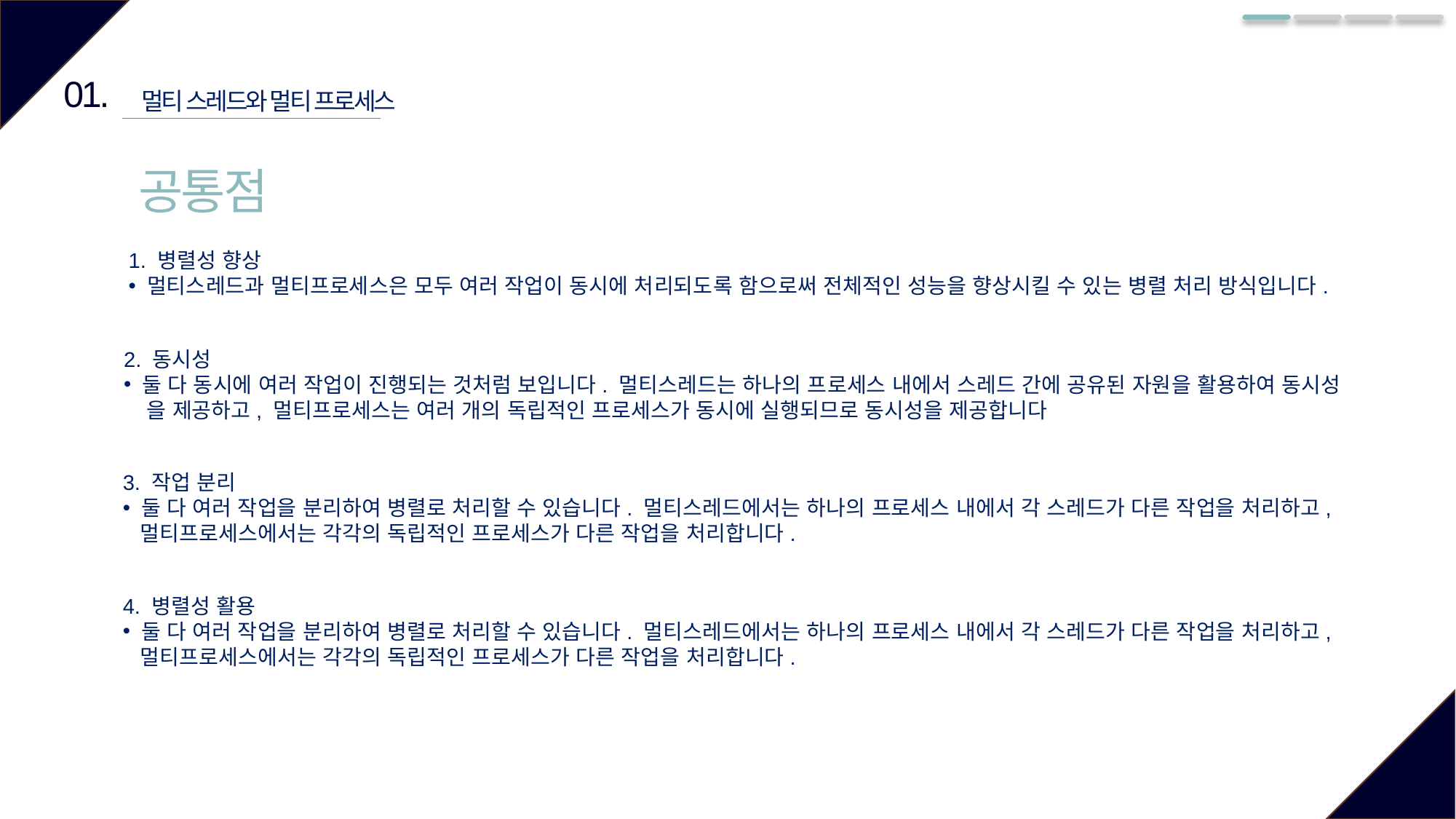

01.
멀티 스레드와 멀티 프로세스
공통점
1. 병렬성 향상
 멀티스레드과 멀티프로세스은 모두 여러 작업이 동시에 처리되도록 함으로써 전체적인 성능을 향상시킬 수 있는 병렬 처리 방식입니다.
2. 동시성
 둘 다 동시에 여러 작업이 진행되는 것처럼 보입니다. 멀티스레드는 하나의 프로세스 내에서 스레드 간에 공유된 자원을 활용하여 동시성
   을 제공하고, 멀티프로세스는 여러 개의 독립적인 프로세스가 동시에 실행되므로 동시성을 제공합니다
3. 작업 분리
 둘 다 여러 작업을 분리하여 병렬로 처리할 수 있습니다. 멀티스레드에서는 하나의 프로세스 내에서 각 스레드가 다른 작업을 처리하고,
  멀티프로세스에서는 각각의 독립적인 프로세스가 다른 작업을 처리합니다.
4. 병렬성 활용
 둘 다 여러 작업을 분리하여 병렬로 처리할 수 있습니다. 멀티스레드에서는 하나의 프로세스 내에서 각 스레드가 다른 작업을 처리하고,
  멀티프로세스에서는 각각의 독립적인 프로세스가 다른 작업을 처리합니다.